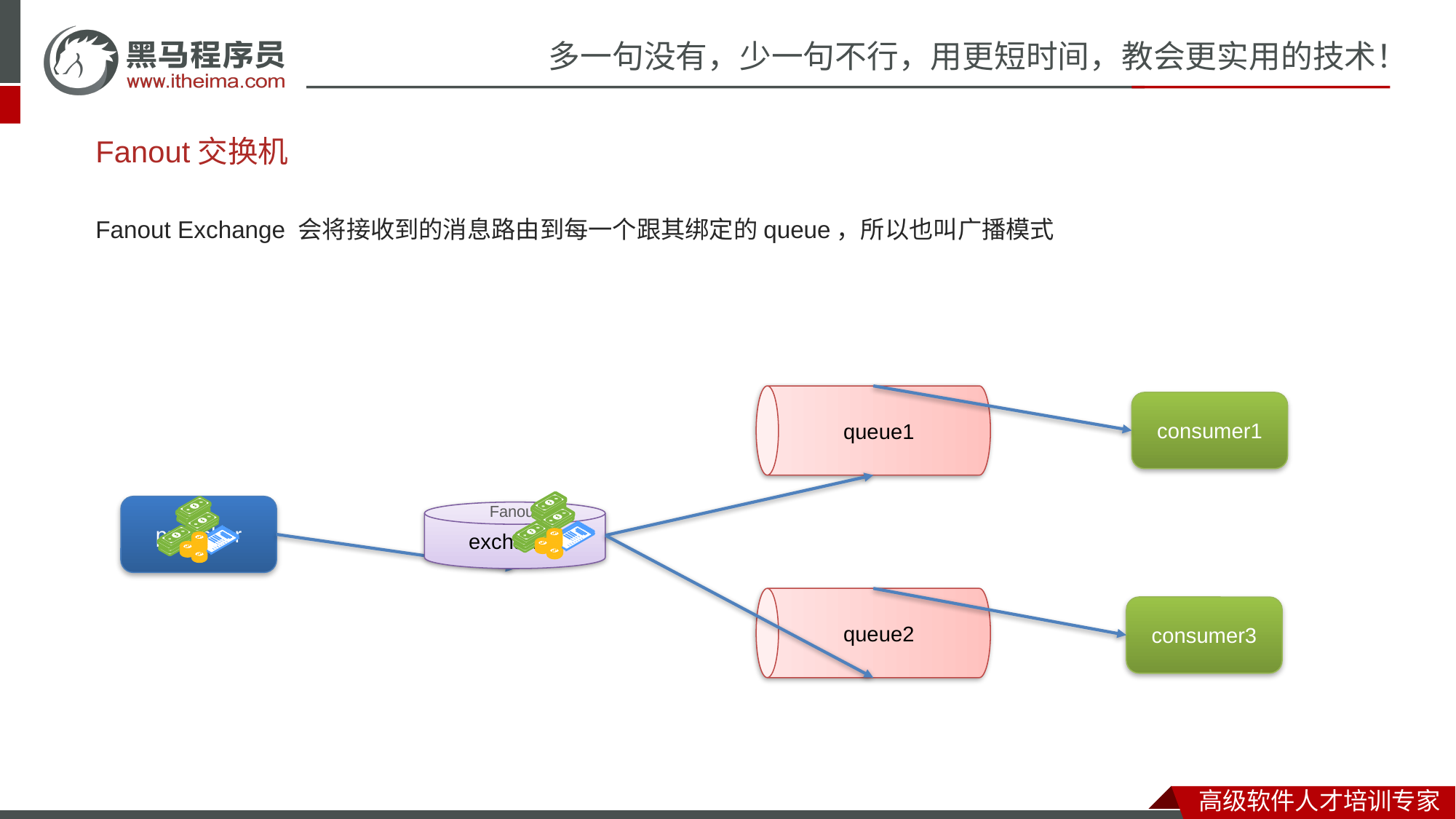

# Fanout交换机
Fanout Exchange 会将接收到的消息路由到每一个跟其绑定的queue，所以也叫广播模式
queue1
consumer1

publisher
Fanout

exchange
queue2
consumer3